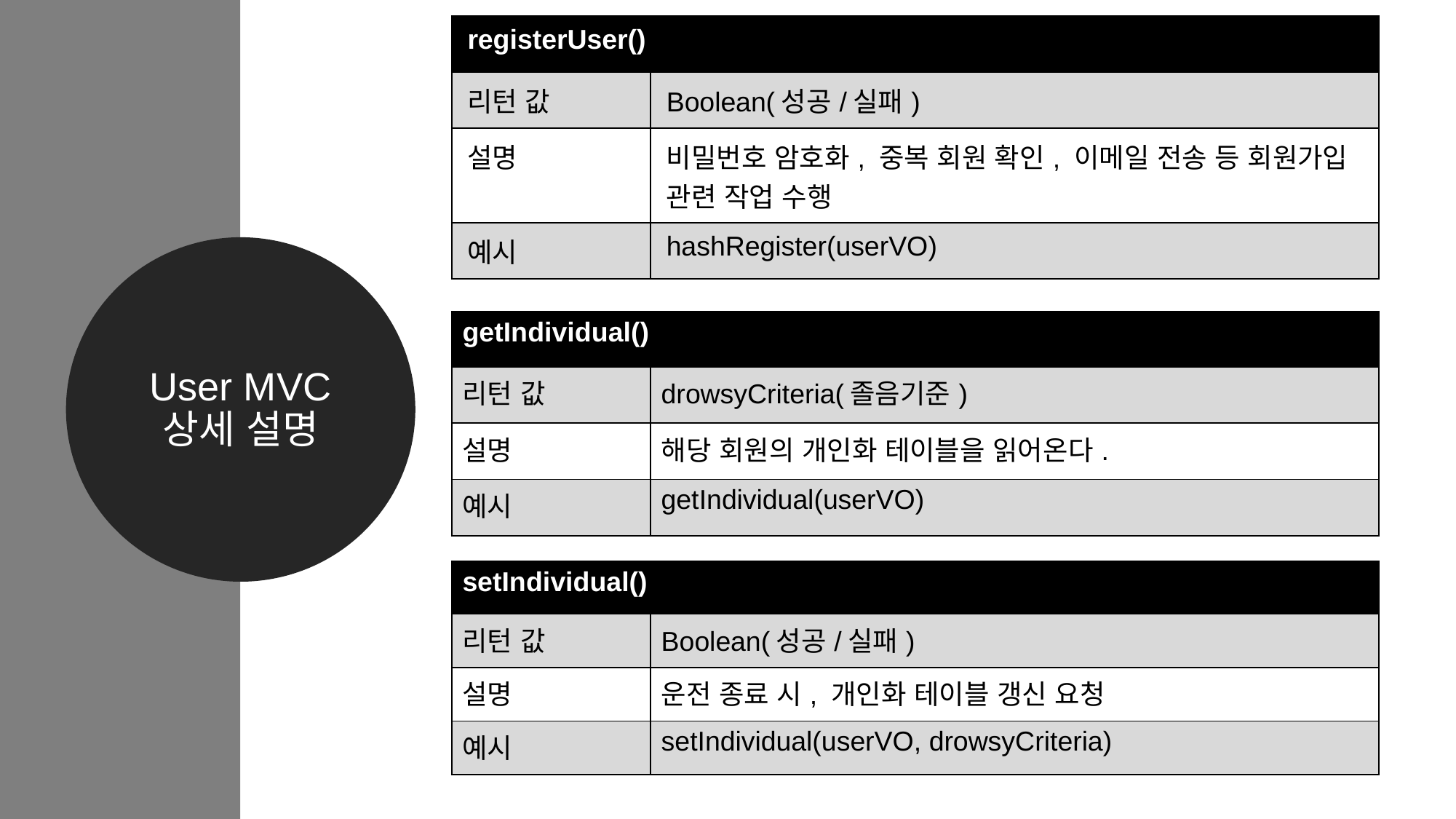

| registerUser() |  |
| --- | --- |
| 리턴 값 | Boolean(성공/실패) |
| 설명 | 비밀번호 암호화, 중복 회원 확인, 이메일 전송 등 회원가입 관련 작업 수행 |
| 예시 | hashRegister(userVO) |
User MVC 상세 설명
| getIndividual() |  |
| --- | --- |
| 리턴 값 | drowsyCriteria(졸음기준) |
| 설명 | 해당 회원의 개인화 테이블을 읽어온다. |
| 예시 | getIndividual(userVO) |
| setIndividual() |  |
| --- | --- |
| 리턴 값 | Boolean(성공/실패) |
| 설명 | 운전 종료 시, 개인화 테이블 갱신 요청 |
| 예시 | setIndividual(userVO, drowsyCriteria) |